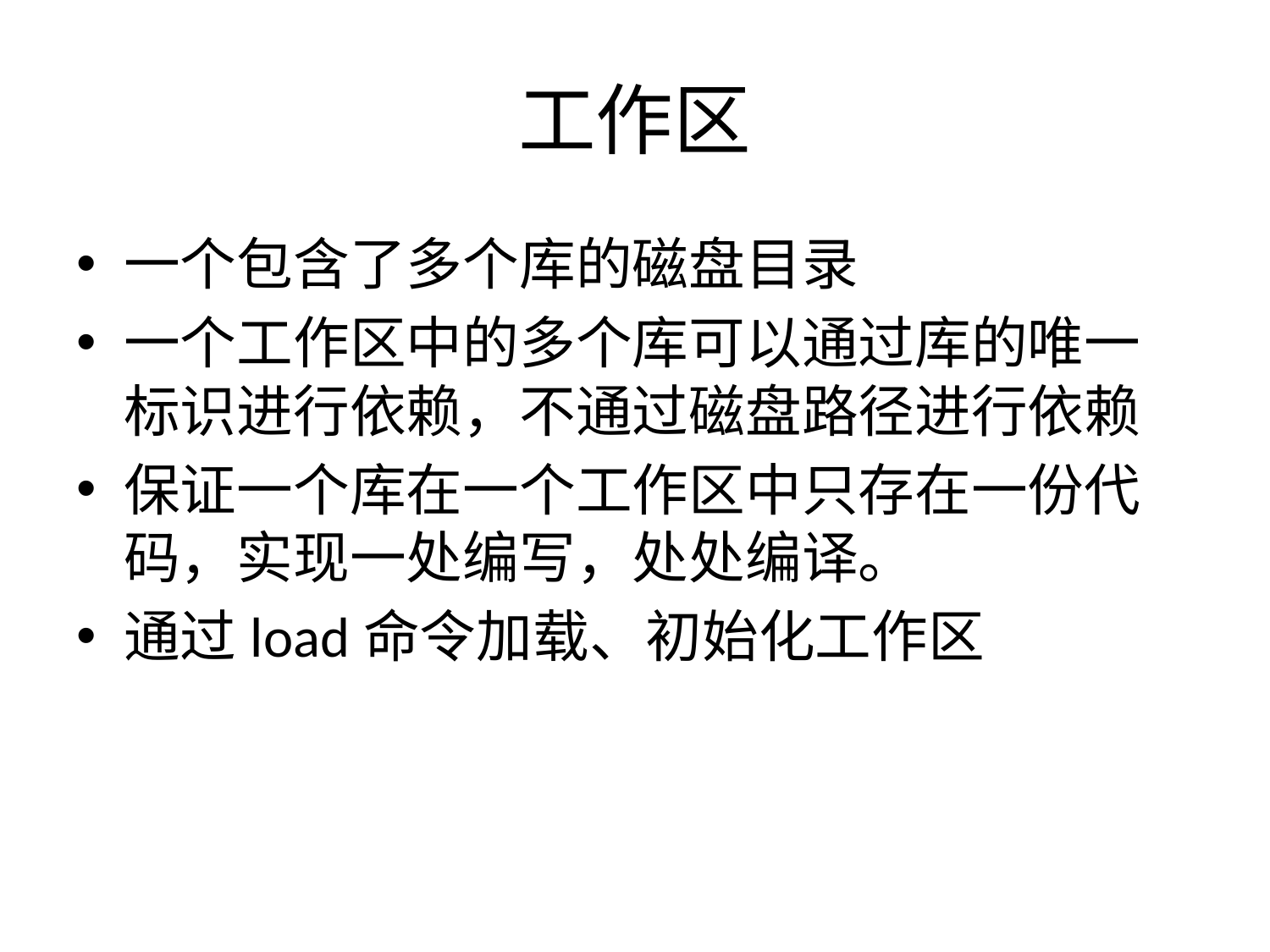

# 工作区
一个包含了多个库的磁盘目录
一个工作区中的多个库可以通过库的唯一标识进行依赖，不通过磁盘路径进行依赖
保证一个库在一个工作区中只存在一份代码，实现一处编写，处处编译。
通过load命令加载、初始化工作区